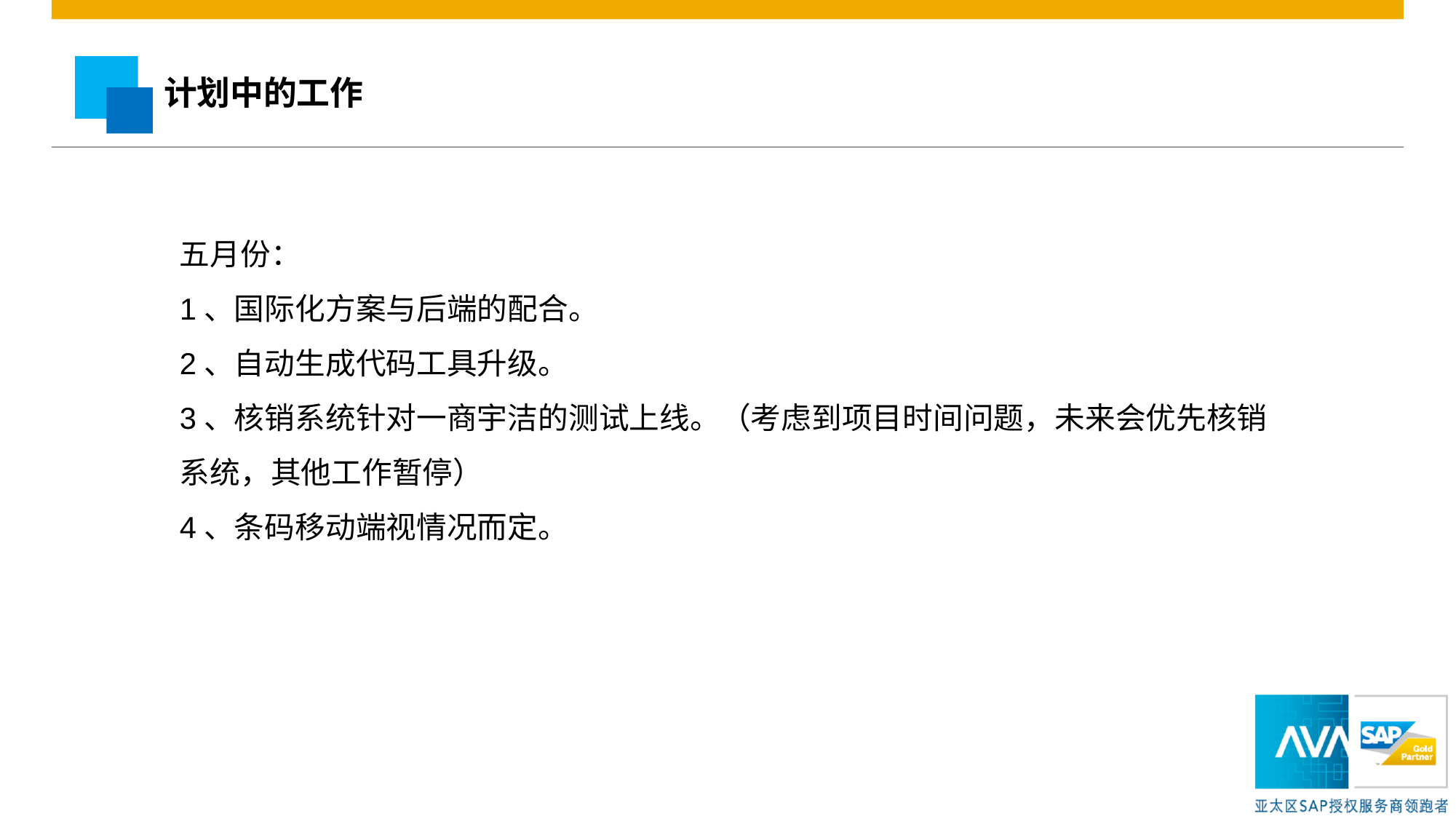

计划中的工作
五月份：
1、国际化方案与后端的配合。
2、自动生成代码工具升级。
3、核销系统针对一商宇洁的测试上线。（考虑到项目时间问题，未来会优先核销系统，其他工作暂停）
4、条码移动端视情况而定。